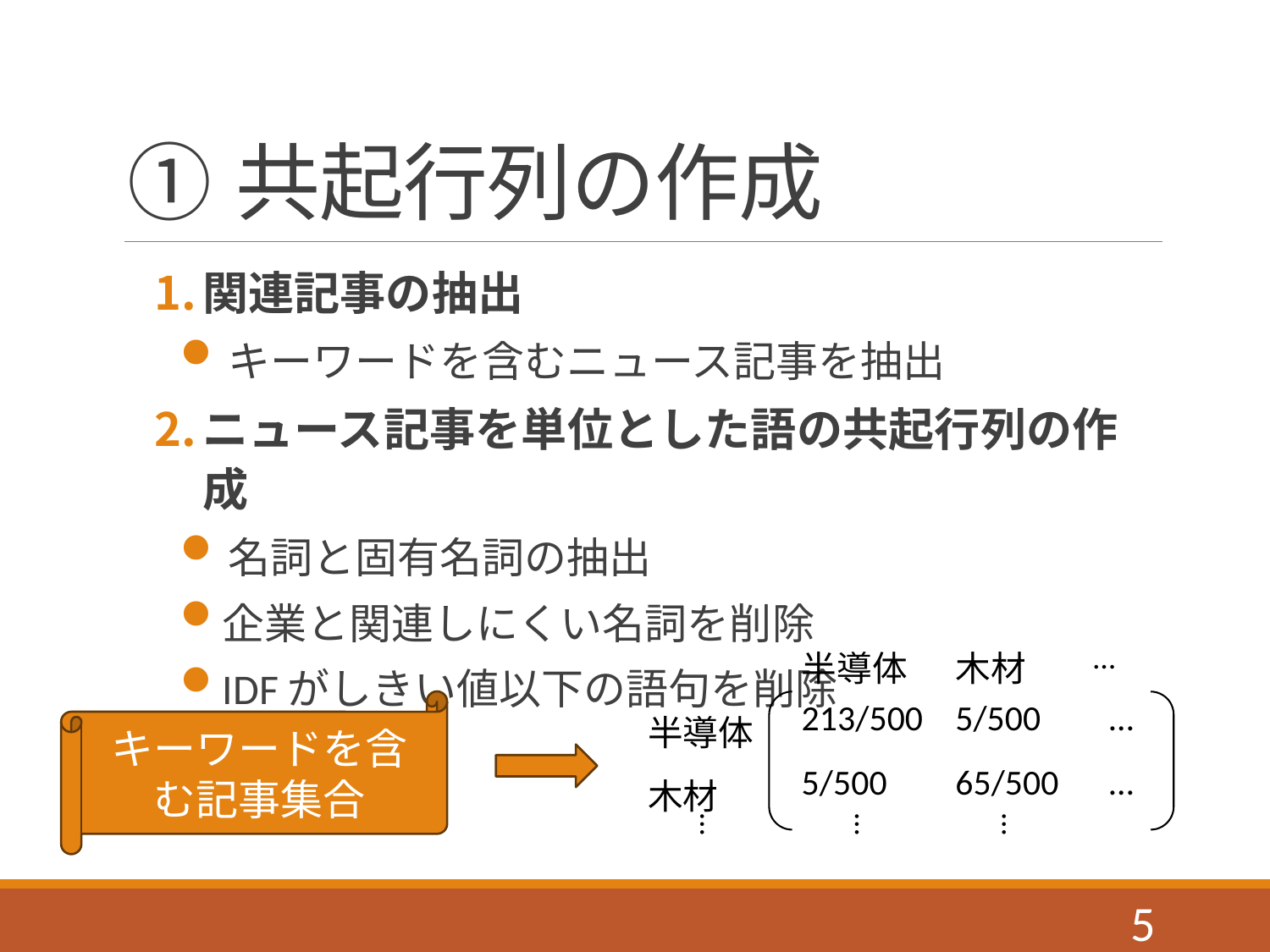

# ①共起行列の作成
関連記事の抽出
キーワードを含むニュース記事を抽出
ニュース記事を単位とした語の共起行列の作成
名詞と固有名詞の抽出
企業と関連しにくい名詞を削除
IDFがしきい値以下の語句を削除

…
|  | 半導体 | 木材 |  |
| --- | --- | --- | --- |
| 半導体 | 213/500 | 5/500 | … |
| 木材 | 5/500 | 65/500 | … |
|  |  |  |  |
キーワードを含む記事集合

…
…
…
5